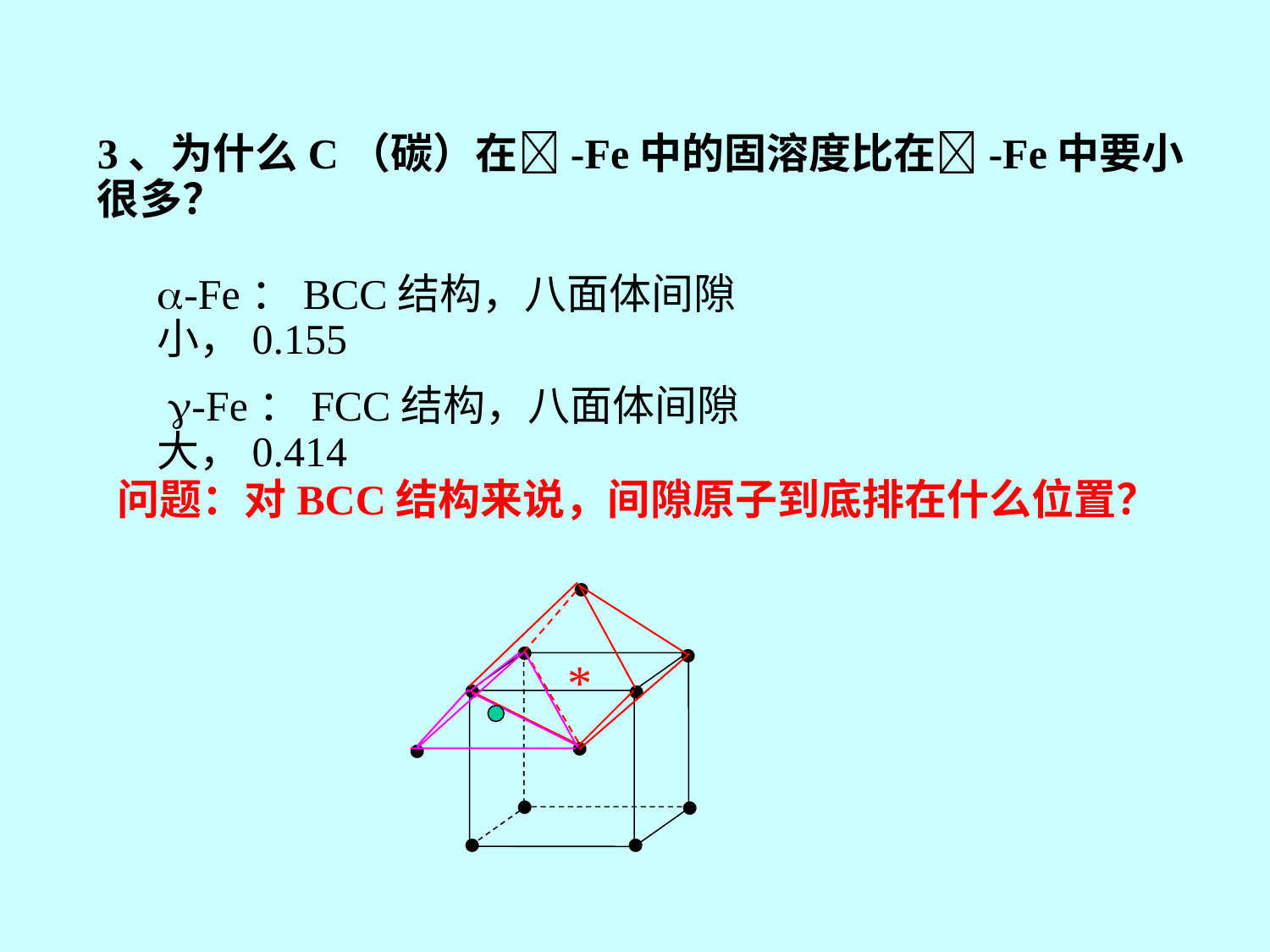

3、为什么C（碳）在α-Fe中的固溶度比在γ-Fe中要小很多？
α-Fe：BCC结构，八面体间隙小，0.155
 γ-Fe：FCC结构，八面体间隙大，0.414
问题：对BCC结构来说，间隙原子到底排在什么位置？
•

*

•
•
•
•

•
•
•
•
•

•